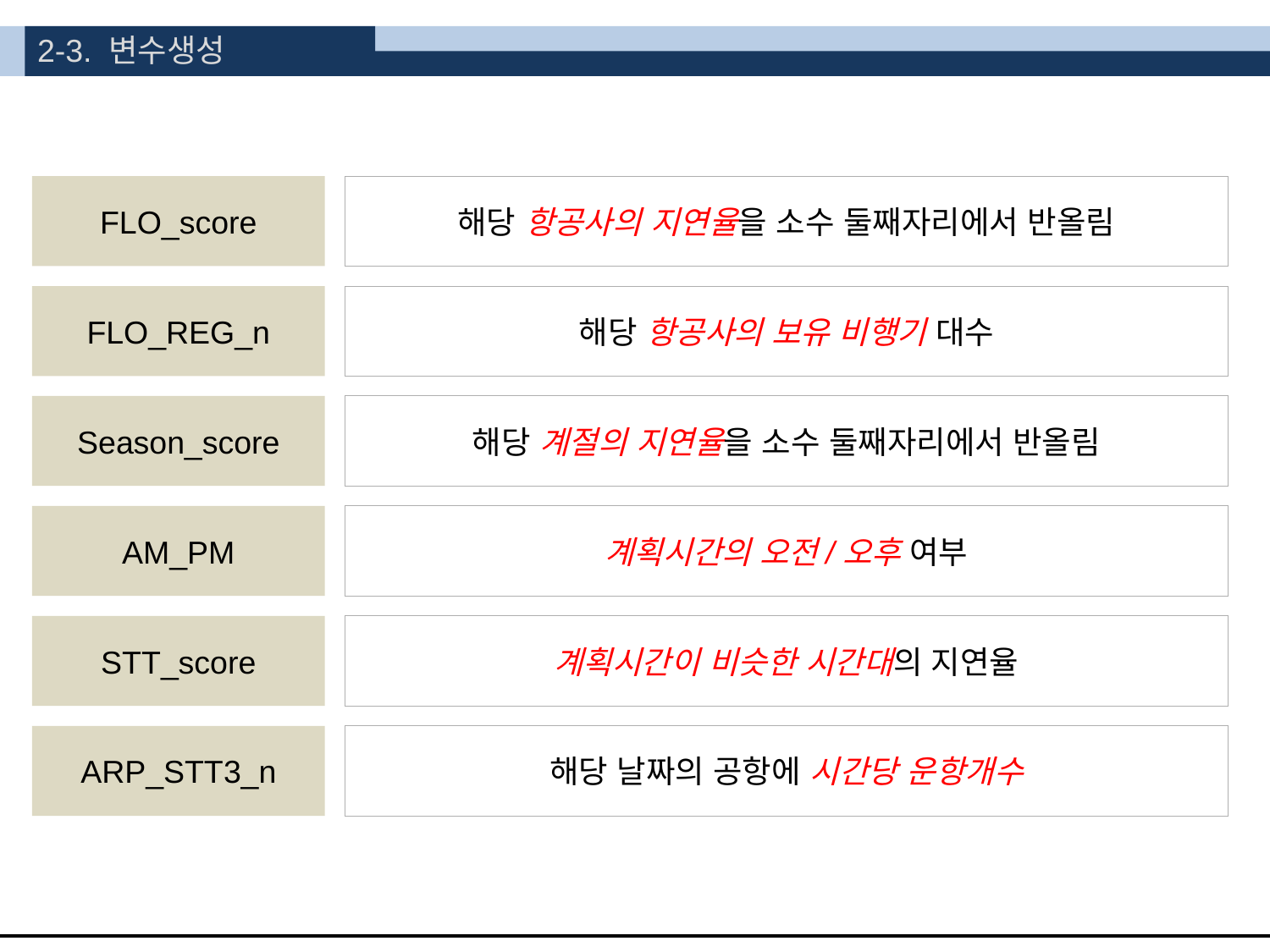

2-3. 변수생성

FLO_score
해당 항공사의 지연율을 소수 둘째자리에서 반올림
FLO_REG_n
해당 항공사의 보유 비행기 대수
Season_score
해당 계절의 지연율을 소수 둘째자리에서 반올림
AM_PM
계획시간의 오전/오후 여부
STT_score
계획시간이 비슷한 시간대의 지연율
ARP_STT3_n
해당 날짜의 공항에 시간당 운항개수